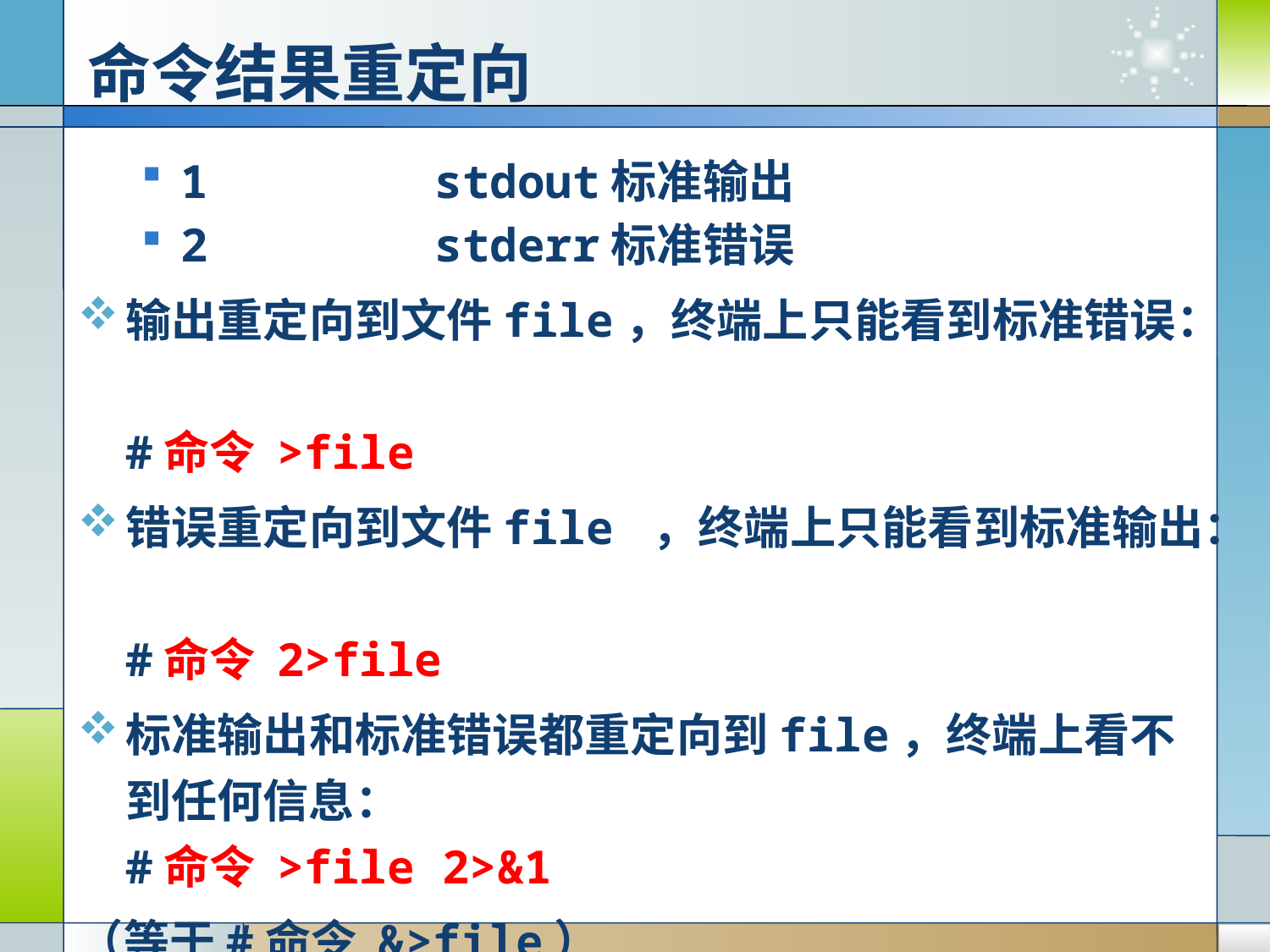

命令结果重定向
1		stdout标准输出
2		stderr标准错误
输出重定向到文件file，终端上只能看到标准错误：
#命令 >file
错误重定向到文件file ，终端上只能看到标准输出：
#命令 2>file
标准输出和标准错误都重定向到file，终端上看不到任何信息：
#命令 >file 2>&1
（等于#命令 &>file）
# 97